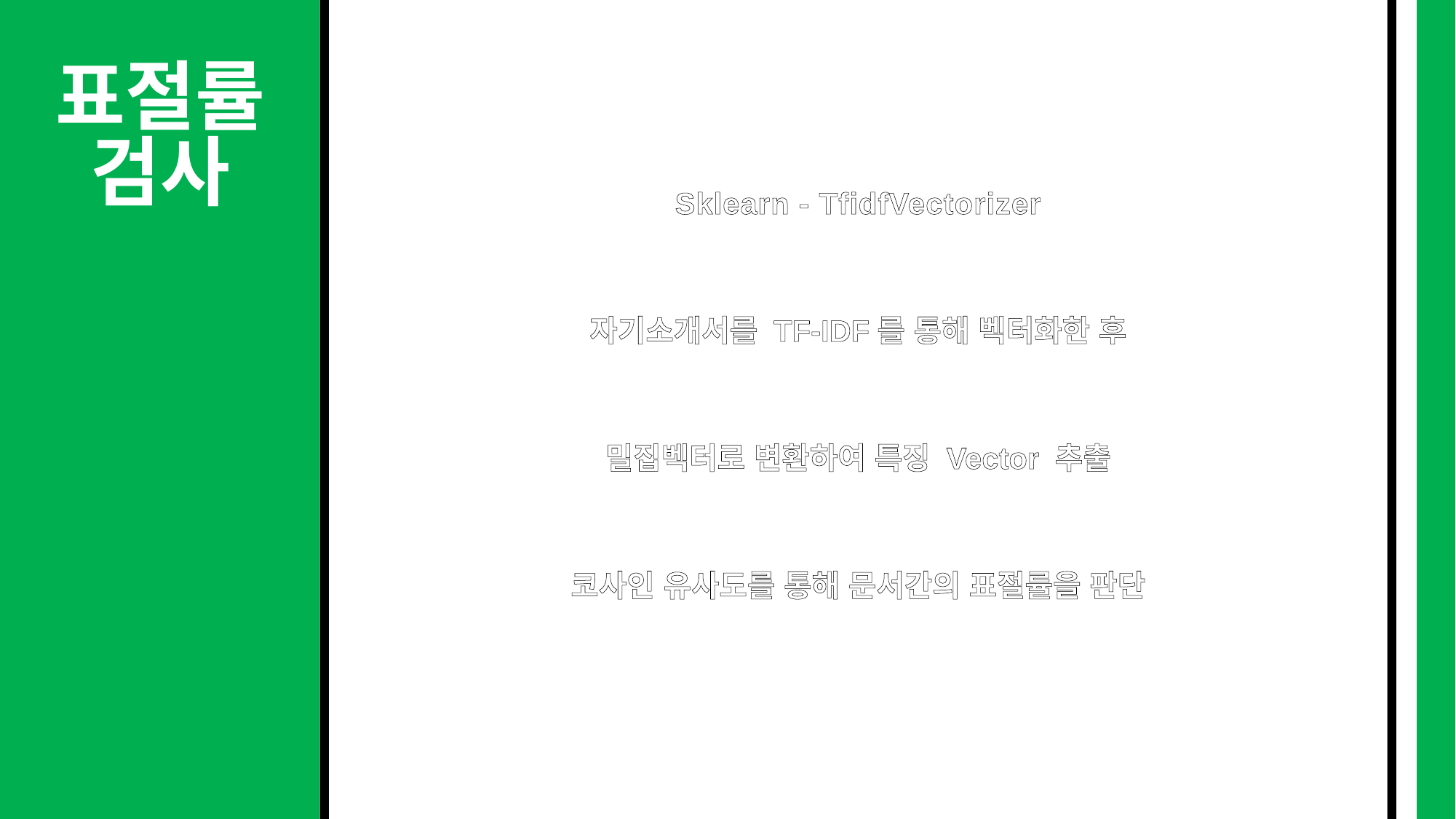

표절률
검사
Sklearn - TfidfVectorizer
자기소개서를 TF-IDF를 통해 벡터화한 후
밀집벡터로 변환하여 특징 Vector 추출
코사인 유사도를 통해 문서간의 표절률을 판단